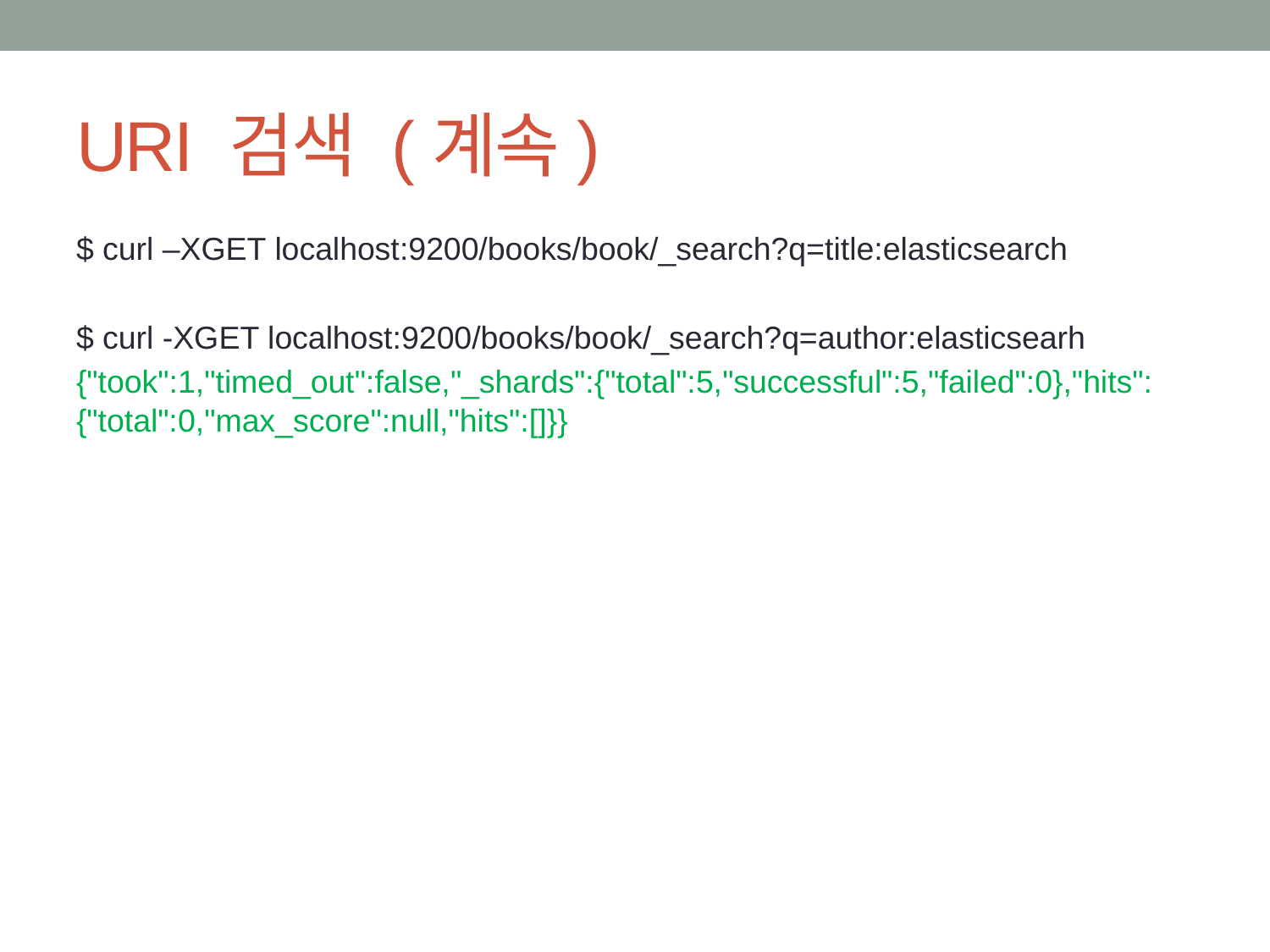

# URI 검색 (계속)
$ curl –XGET localhost:9200/books/book/_search?q=title:elasticsearch

$ curl -XGET localhost:9200/books/book/_search?q=author:elasticsearh
{"took":1,"timed_out":false,"_shards":{"total":5,"successful":5,"failed":0},"hits":{"total":0,"max_score":null,"hits":[]}}